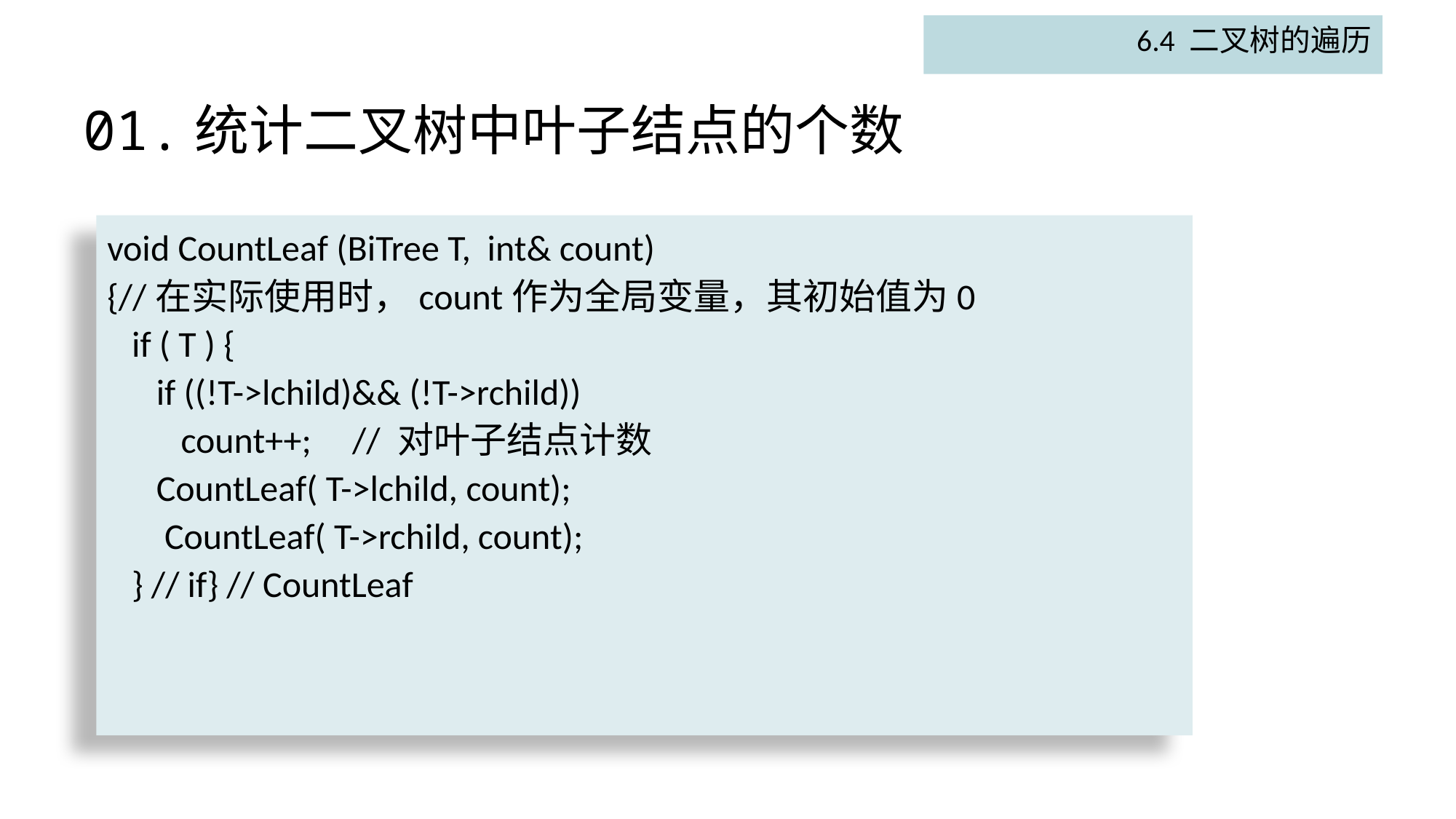

6.4 二叉树的遍历
# 01.统计二叉树中叶子结点的个数
void CountLeaf (BiTree T,  int& count)
{//在实际使用时，count作为全局变量，其初始值为0
   if ( T ) {
      if ((!T->lchild)&& (!T->rchild))
         count++;     // 对叶子结点计数
      CountLeaf( T->lchild, count);
       CountLeaf( T->rchild, count);
   } // if} // CountLeaf